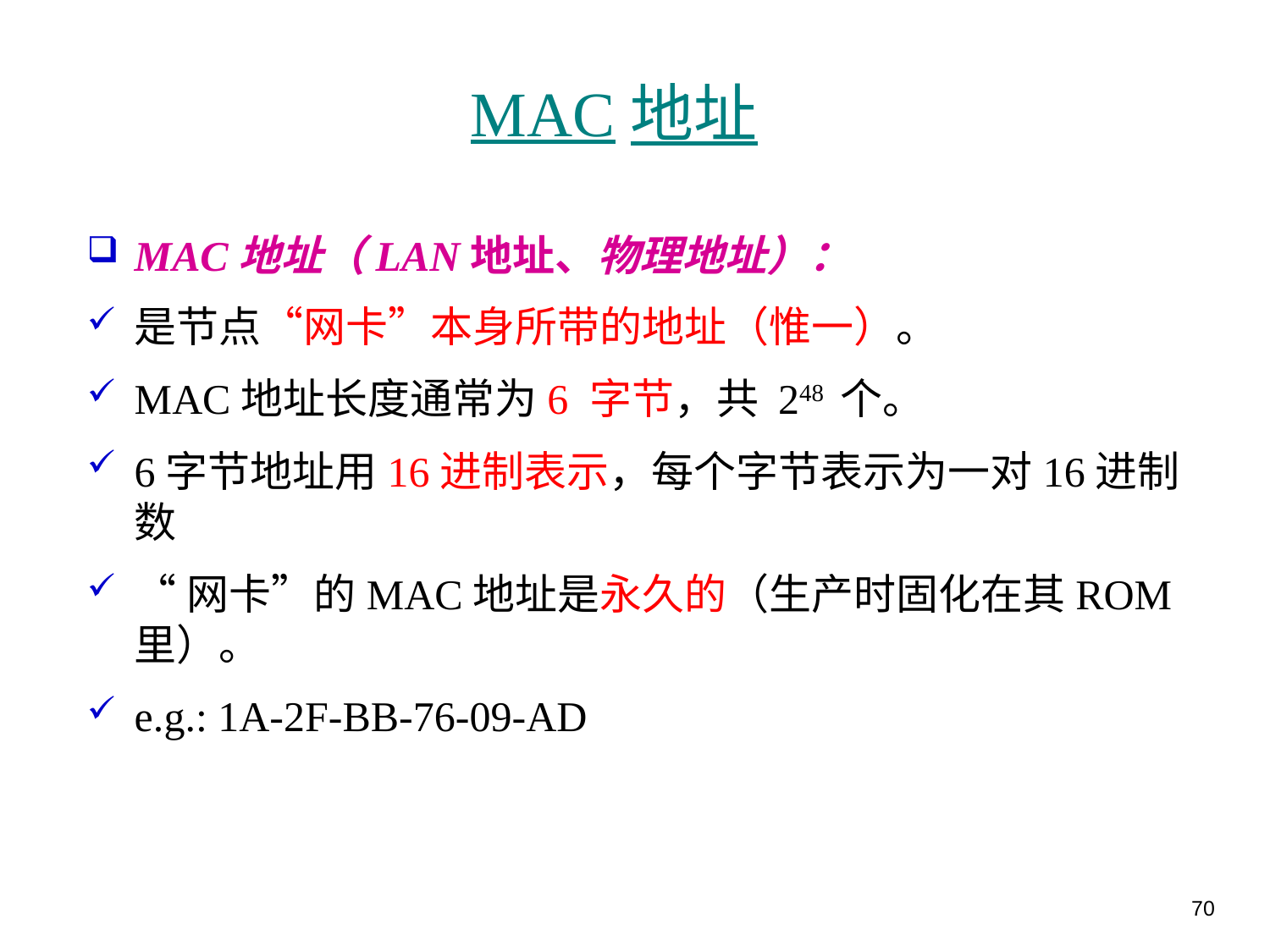

# MAC地址
MAC地址（LAN地址、物理地址）：
是节点“网卡”本身所带的地址（惟一）。
MAC地址长度通常为6 字节，共 248 个。
6字节地址用16进制表示，每个字节表示为一对16进制数
“网卡”的MAC地址是永久的（生产时固化在其ROM里）。
e.g.: 1A-2F-BB-76-09-AD
70